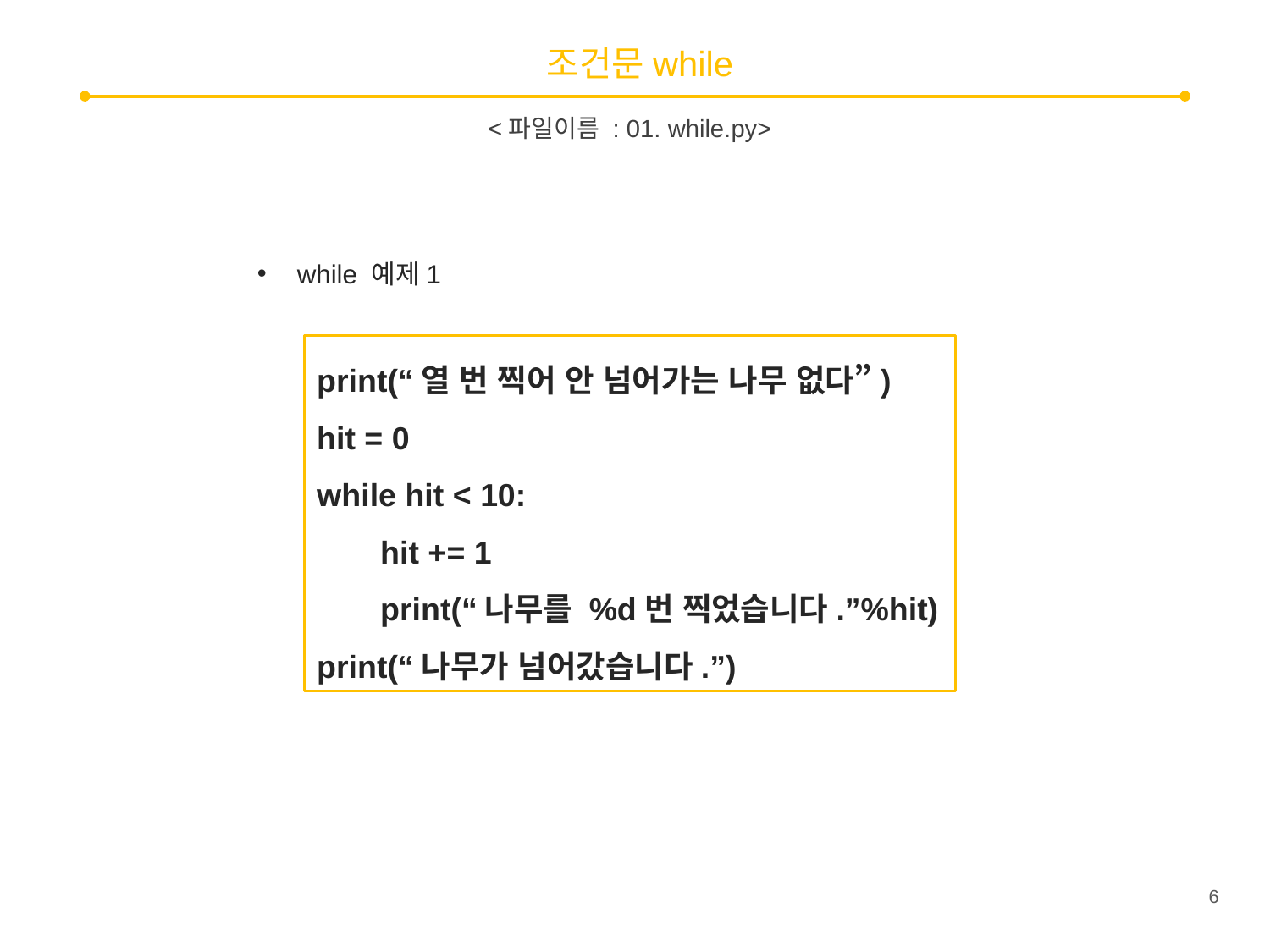

# 조건문while
<파일이름 : 01. while.py>
while 예제1
print(“열 번 찍어 안 넘어가는 나무 없다”)
hit = 0
while hit < 10:
hit += 1
print(“나무를 %d번 찍었습니다.”%hit)
print(“나무가 넘어갔습니다.”)